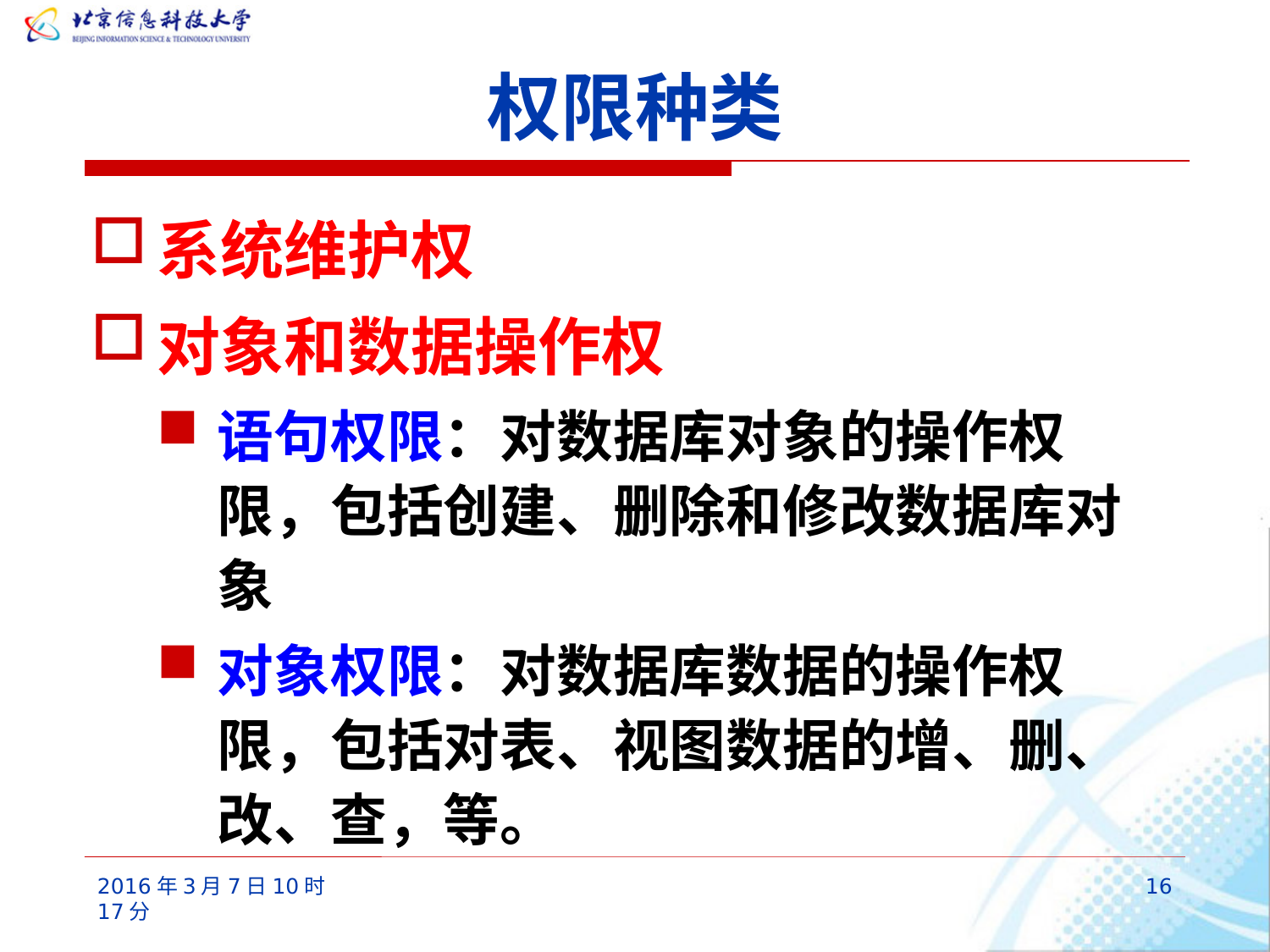

# 权限种类
系统维护权
对象和数据操作权
语句权限：对数据库对象的操作权限，包括创建、删除和修改数据库对象
对象权限：对数据库数据的操作权限，包括对表、视图数据的增、删、改、查，等。
2016年3月7日10时17分
16